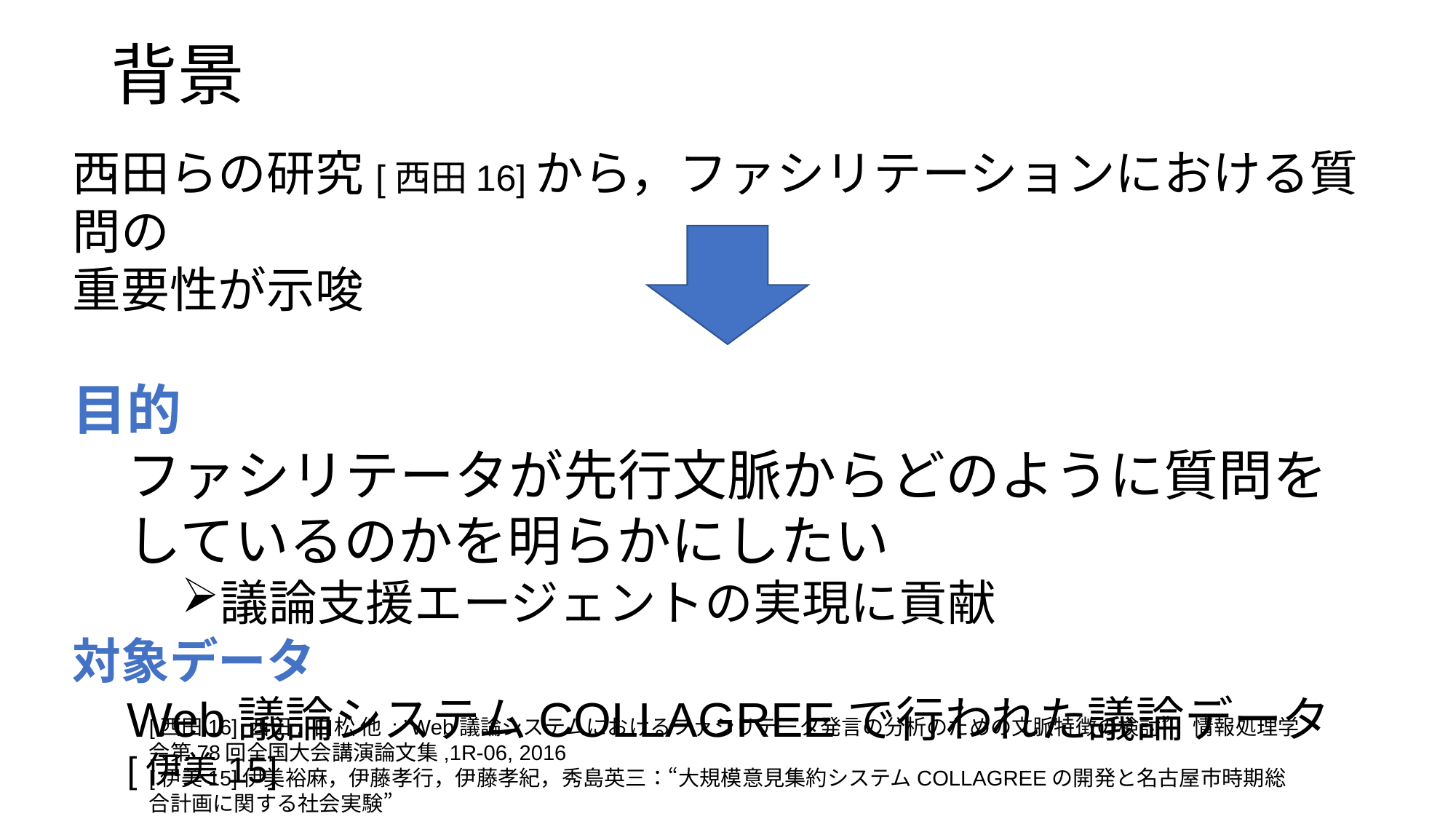

# 背景
西田らの研究[西田16]から，ファシリテーションにおける質問の
重要性が示唆

目的
ファシリテータが先行文脈からどのように質問をしているのかを明らかにしたい
議論支援エージェントの実現に貢献
対象データ
Web議論システムCOLLAGREEで行われた議論データ[伊美15]

[西田16] 西田, 白松 他 : ”Web議論システムにおけるファシリテータ発言の分析のための文脈特徴の検討”. 情報処理学会第78回全国大会講演論文集,1R-06, 2016
[伊美15]伊美裕麻，伊藤孝行，伊藤孝紀，秀島英三：“大規模意見集約システムCOLLAGREEの開発と名古屋市時期総合計画に関する社会実験”